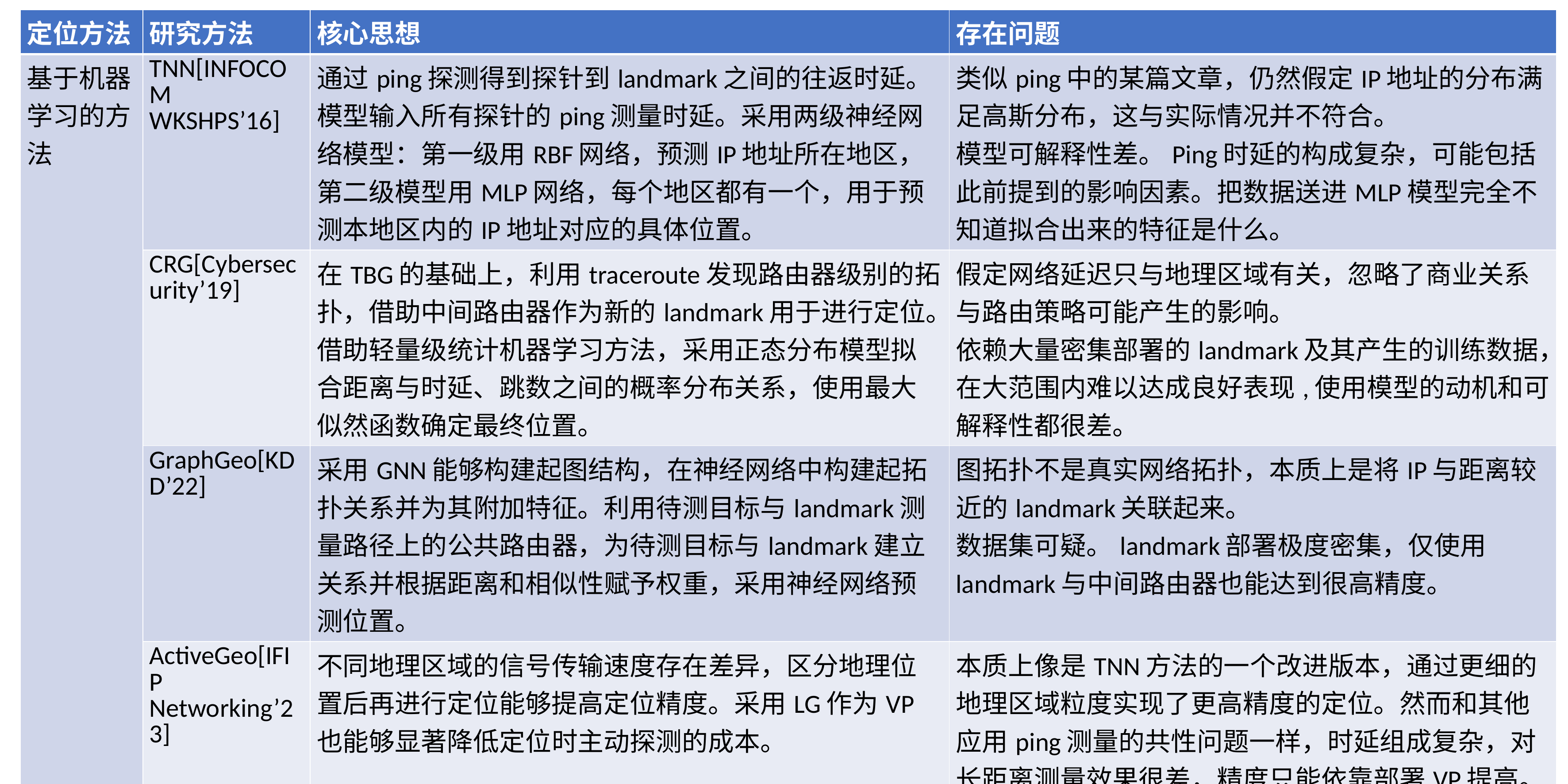

| 定位方法 | 研究方法 | 核心思想 | 存在问题 |
| --- | --- | --- | --- |
| 基于机器学习的方法 | TNN[INFOCOM WKSHPS’16] | 通过ping探测得到探针到landmark之间的往返时延。 模型输入所有探针的ping测量时延。采用两级神经网络模型：第一级用RBF网络，预测IP地址所在地区，第二级模型用MLP网络，每个地区都有一个，用于预测本地区内的IP地址对应的具体位置。 | 类似ping中的某篇文章，仍然假定IP地址的分布满足高斯分布，这与实际情况并不符合。 模型可解释性差。Ping时延的构成复杂，可能包括此前提到的影响因素。把数据送进MLP模型完全不知道拟合出来的特征是什么。 |
|  | CRG[Cybersecurity’19] | 在TBG的基础上，利用traceroute发现路由器级别的拓扑，借助中间路由器作为新的landmark用于进行定位。借助轻量级统计机器学习方法，采用正态分布模型拟合距离与时延、跳数之间的概率分布关系，使用最大似然函数确定最终位置。 | 假定网络延迟只与地理区域有关，忽略了商业关系与路由策略可能产生的影响。 依赖大量密集部署的landmark及其产生的训练数据，在大范围内难以达成良好表现,使用模型的动机和可解释性都很差。 |
|  | GraphGeo[KDD’22] | 采用GNN能够构建起图结构，在神经网络中构建起拓扑关系并为其附加特征。利用待测目标与landmark测量路径上的公共路由器，为待测目标与landmark建立关系并根据距离和相似性赋予权重，采用神经网络预测位置。 | 图拓扑不是真实网络拓扑，本质上是将IP与距离较近的landmark关联起来。 数据集可疑。landmark部署极度密集，仅使用landmark与中间路由器也能达到很高精度。 |
|  | ActiveGeo[IFIP Networking’23] | 不同地理区域的信号传输速度存在差异，区分地理位置后再进行定位能够提高定位精度。采用LG作为VP也能够显著降低定位时主动探测的成本。 | 本质上像是TNN方法的一个改进版本，通过更细的地理区域粒度实现了更高精度的定位。然而和其他应用ping测量的共性问题一样，时延组成复杂，对长距离测量效果很差，精度只能依靠部署VP提高。 |
|  | TrustGeo[KDD’23] | 跟GraphGeo核心思想一样，但是引入了以真实网络拓扑为基础的星状拓扑数据结构，在用于训练和预测的图神经网络中保留了公共路由器结点，并将其他IP终端结点绑定至对应的路由器结点，用于辅助定位。 | 数据集可疑。landmark部署极度密集，仅使用landmark与中间路由器也能达到很高精度。 |